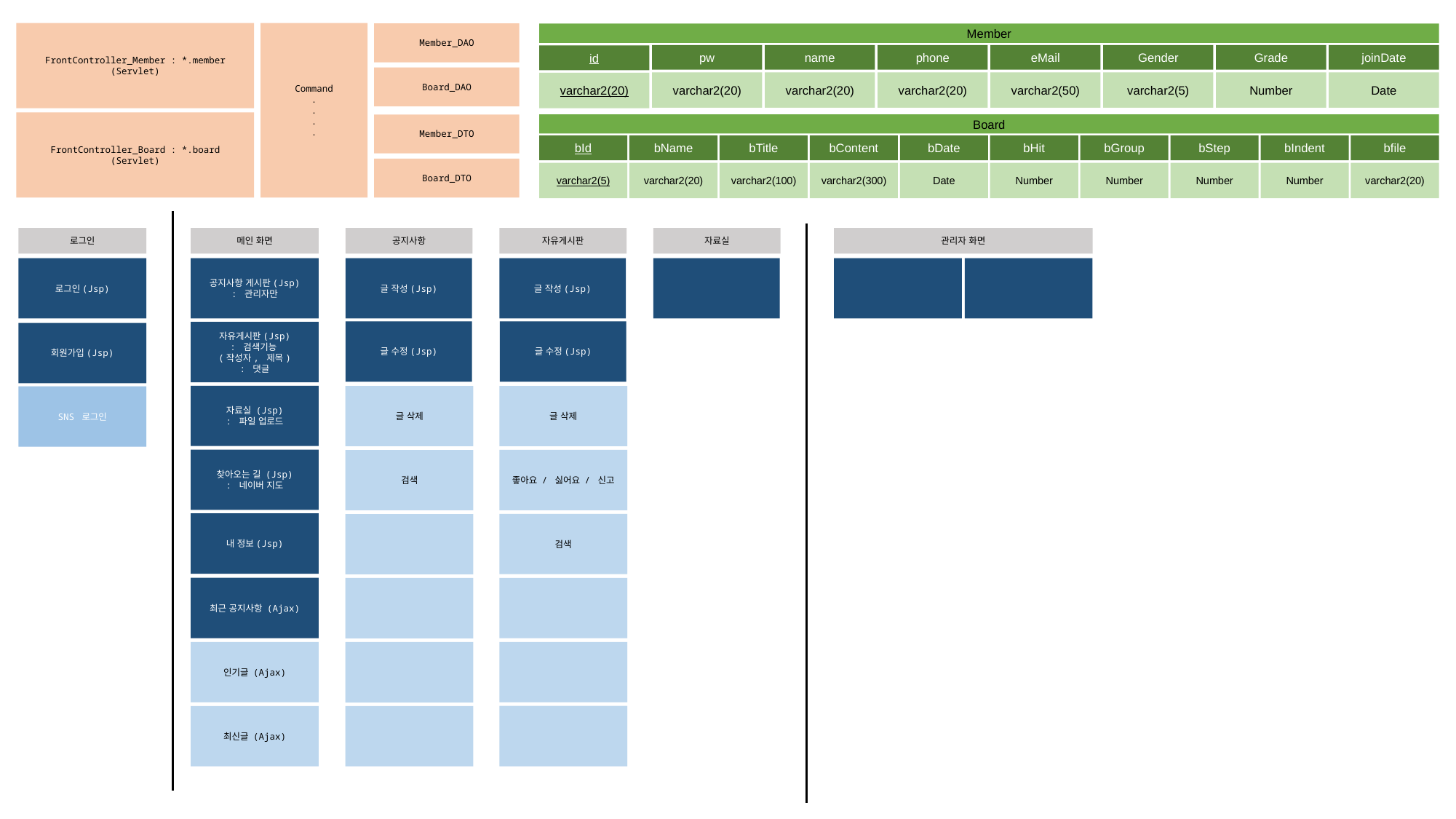

FrontController_Member : *.member
(Servlet)
FrontController_Board : *.board
(Servlet)
Command
.
.
.
.
Member_DAO
Board_DAO
Member_DTO
Board_DTO
Member
pw
varchar2(20)
name
varchar2(20)
phone
varchar2(20)
eMail
varchar2(50)
Gender
varchar2(5)
Grade
Number
joinDate
Date
id
varchar2(20)
Board
bId
bName
bTitle
bContent
bDate
bHit
bGroup
bStep
bIndent
bfile
varchar2(5)
varchar2(20)
varchar2(100)
varchar2(300)
Date
Number
Number
Number
Number
varchar2(20)
관리자 화면
로그인
메인 화면
공지사항
자유게시판
자료실

로그인(Jsp)
글 작성(Jsp)
글 작성(Jsp)

공지사항 게시판(Jsp)
: 관리자만
글 수정(Jsp)
글 수정(Jsp)
자유게시판(Jsp)
: 검색기능
(작성자, 제목)
: 댓글
회원가입(Jsp)
자료실 (Jsp)
: 파일 업로드
글 삭제
글 삭제
SNS 로그인
찾아오는 길 (Jsp)
: 네이버 지도
좋아요 / 싫어요 / 신고
검색
내 정보(Jsp)
검색

최근 공지사항 (Ajax)

인기글 (Ajax)

최신글 (Ajax)